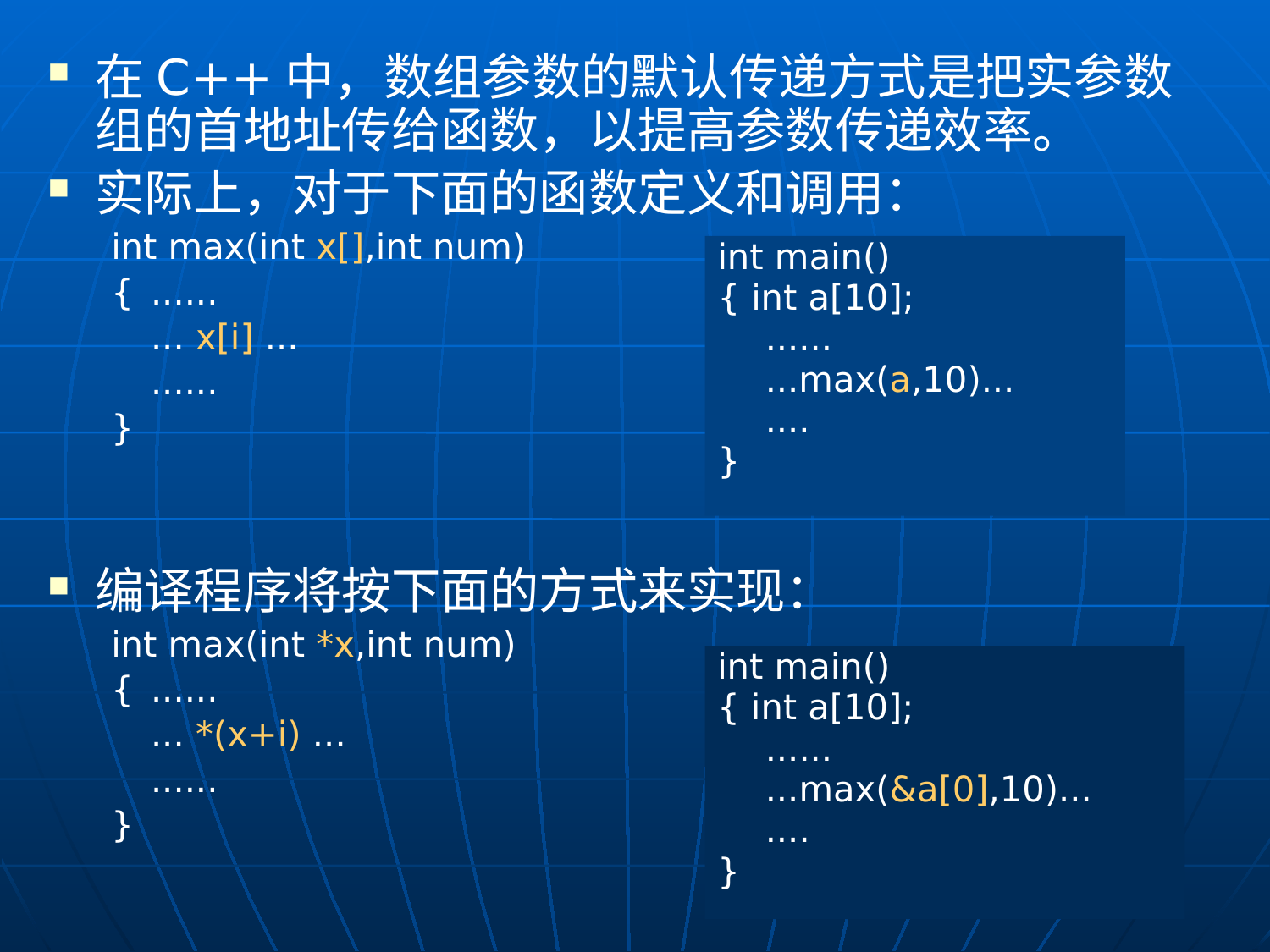

在C++中，数组参数的默认传递方式是把实参数组的首地址传给函数，以提高参数传递效率。
实际上，对于下面的函数定义和调用：
int max(int x[],int num)
{	......
	... x[i] ...
	......
}

编译程序将按下面的方式来实现：
int max(int *x,int num)
{	......
	... *(x+i) ...
	......
}
int main()
{ int a[10];
	......
	...max(a,10)...
	....
}
int main()
{ int a[10];
	......
	...max(&a[0],10)...
	....
}